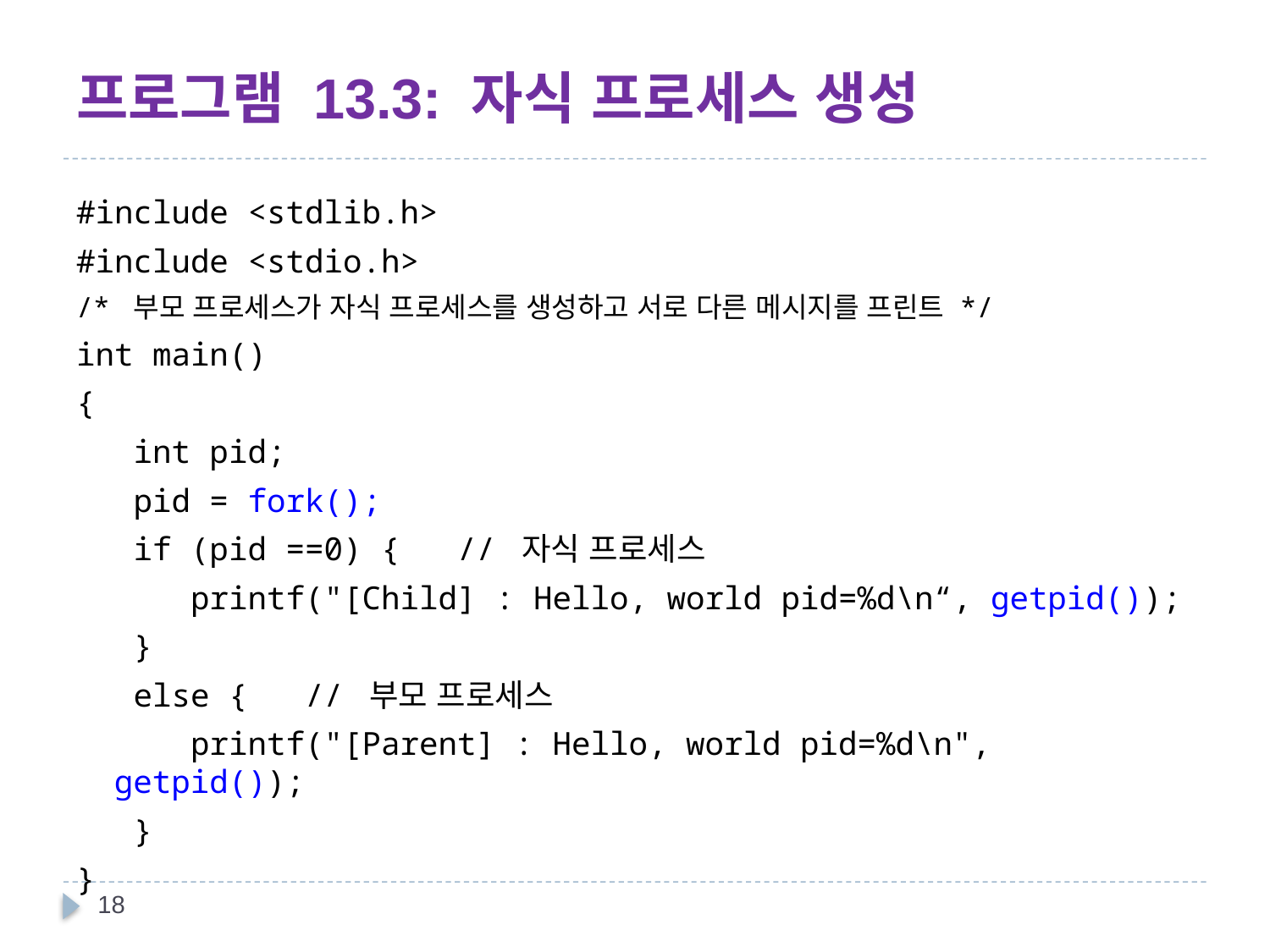

# 프로그램 13.3: 자식 프로세스 생성
#include <stdlib.h>
#include <stdio.h>
/* 부모 프로세스가 자식 프로세스를 생성하고 서로 다른 메시지를 프린트 */
int main()
{
   int pid;
   pid = fork();
   if (pid ==0) {   // 자식 프로세스
      printf("[Child] : Hello, world pid=%d\n“, getpid());
   }
   else {   // 부모 프로세스
      printf("[Parent] : Hello, world pid=%d\n", getpid());
   }
}

18